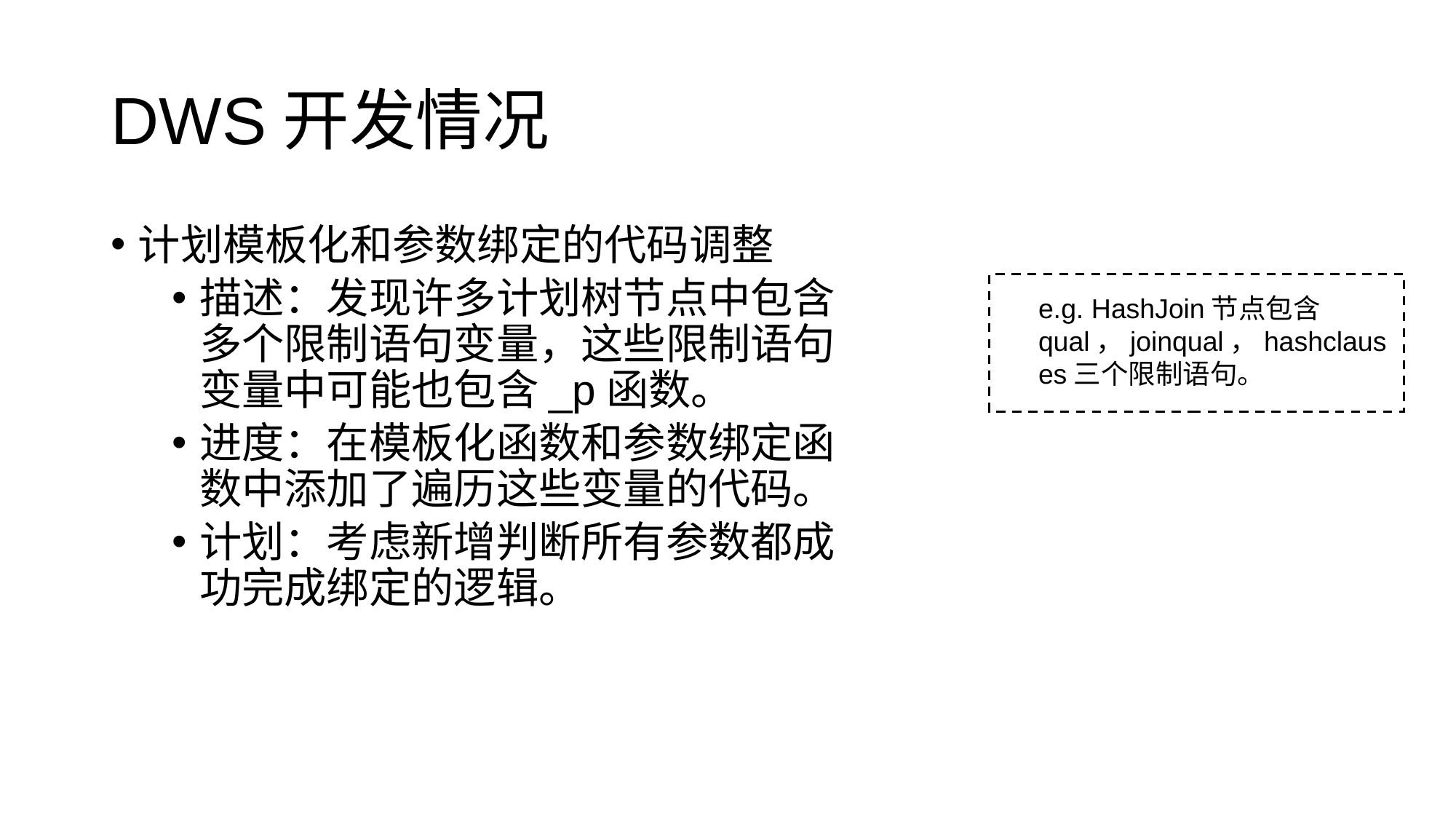

# DWS开发情况
计划模板化和参数绑定的代码调整
描述：发现许多计划树节点中包含多个限制语句变量，这些限制语句变量中可能也包含_p函数。
进度：在模板化函数和参数绑定函数中添加了遍历这些变量的代码。
计划：考虑新增判断所有参数都成功完成绑定的逻辑。

e.g. HashJoin节点包含qual，joinqual，hashclauses三个限制语句。